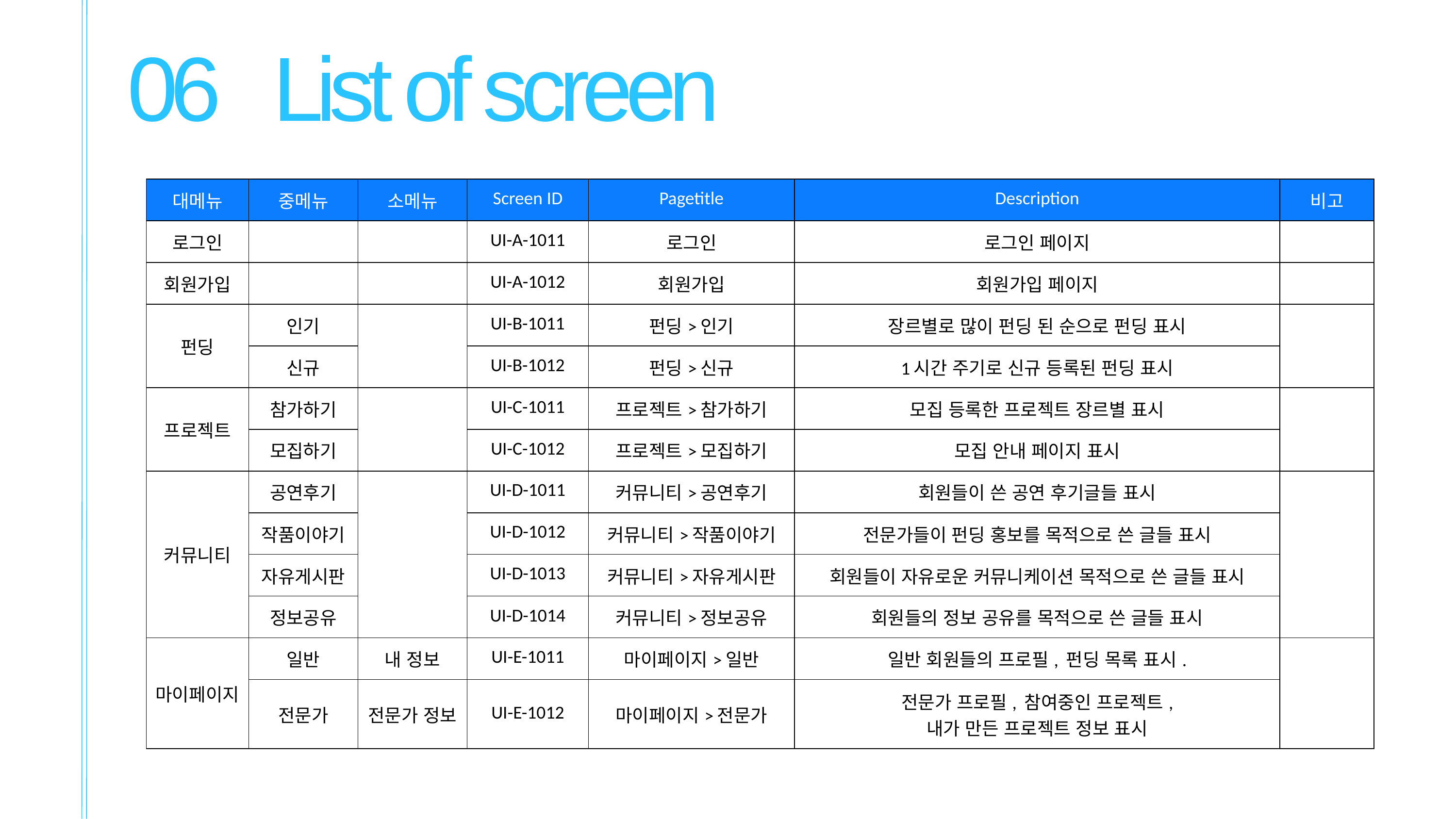

06	List of screen
| 대메뉴 | 중메뉴 | 소메뉴 | Screen ID | Pagetitle | Description | 비고 |
| --- | --- | --- | --- | --- | --- | --- |
| 로그인 |  |  | UI-A-1011 | 로그인 | 로그인 페이지 |  |
| 회원가입 |  |  | UI-A-1012 | 회원가입 | 회원가입 페이지 |  |
| 펀딩 | 인기 |  | UI-B-1011 | 펀딩>인기 | 장르별로 많이 펀딩 된 순으로 펀딩 표시 |  |
|  | 신규 |  | UI-B-1012 | 펀딩>신규 | 1시간 주기로 신규 등록된 펀딩 표시 |  |
| 프로젝트 | 참가하기 |  | UI-C-1011 | 프로젝트>참가하기 | 모집 등록한 프로젝트 장르별 표시 |  |
|  | 모집하기 |  | UI-C-1012 | 프로젝트>모집하기 | 모집 안내 페이지 표시 |  |
| 커뮤니티 | 공연후기 |  | UI-D-1011 | 커뮤니티>공연후기 | 회원들이 쓴 공연 후기글들 표시 |  |
|  | 작품이야기 |  | UI-D-1012 | 커뮤니티>작품이야기 | 전문가들이 펀딩 홍보를 목적으로 쓴 글들 표시 |  |
|  | 자유게시판 |  | UI-D-1013 | 커뮤니티>자유게시판 | 회원들이 자유로운 커뮤니케이션 목적으로 쓴 글들 표시 |  |
|  | 정보공유 |  | UI-D-1014 | 커뮤니티>정보공유 | 회원들의 정보 공유를 목적으로 쓴 글들 표시 |  |
| 마이페이지 | 일반 | 내 정보 | UI-E-1011 | 마이페이지>일반 | 일반 회원들의 프로필, 펀딩 목록 표시. |  |
|  | 전문가 | 전문가 정보 | UI-E-1012 | 마이페이지>전문가 | 전문가 프로필, 참여중인 프로젝트, 내가 만든 프로젝트 정보 표시 |  |